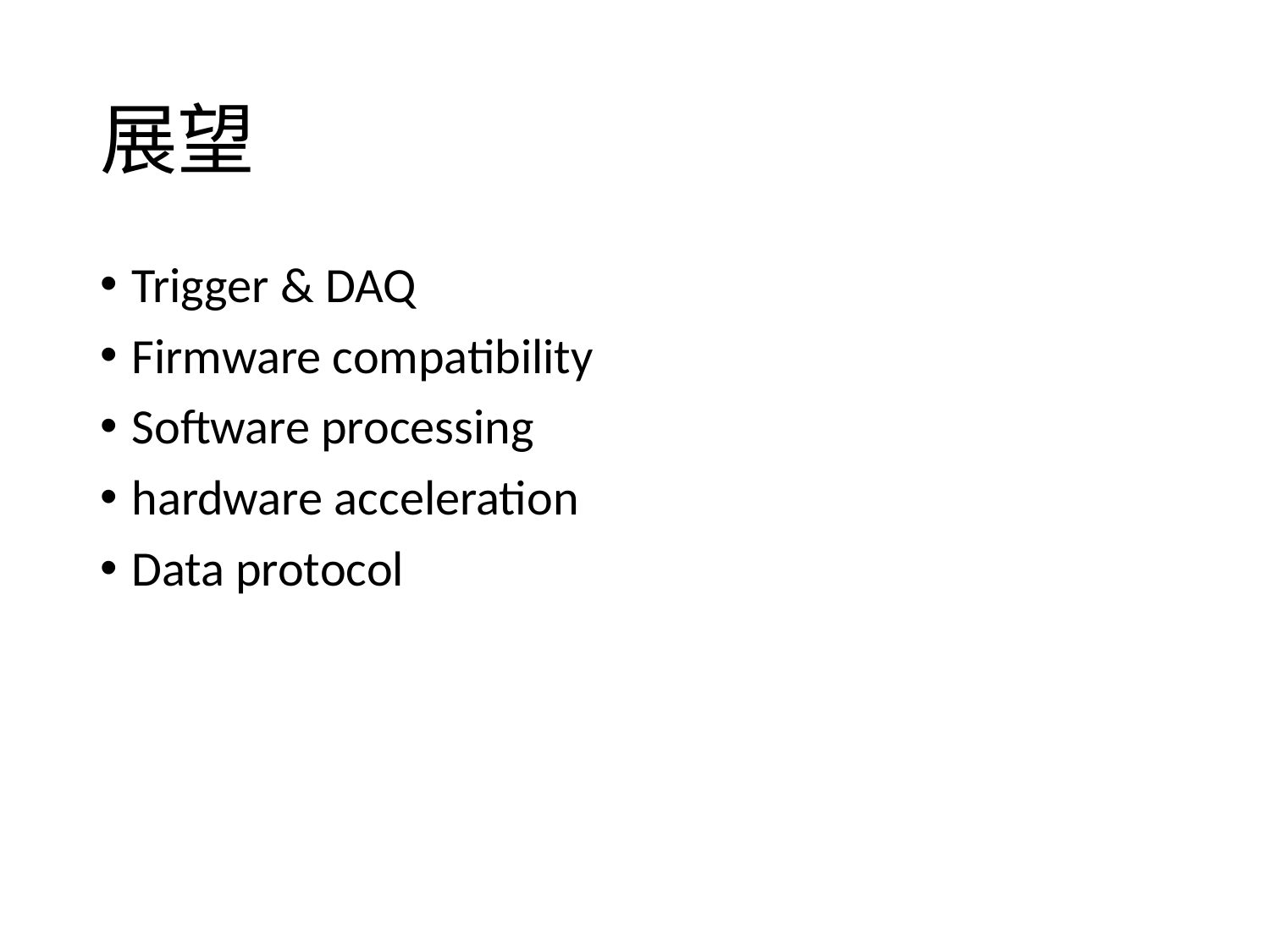

# 展望
Trigger & DAQ
Firmware compatibility
Software processing
hardware acceleration
Data protocol